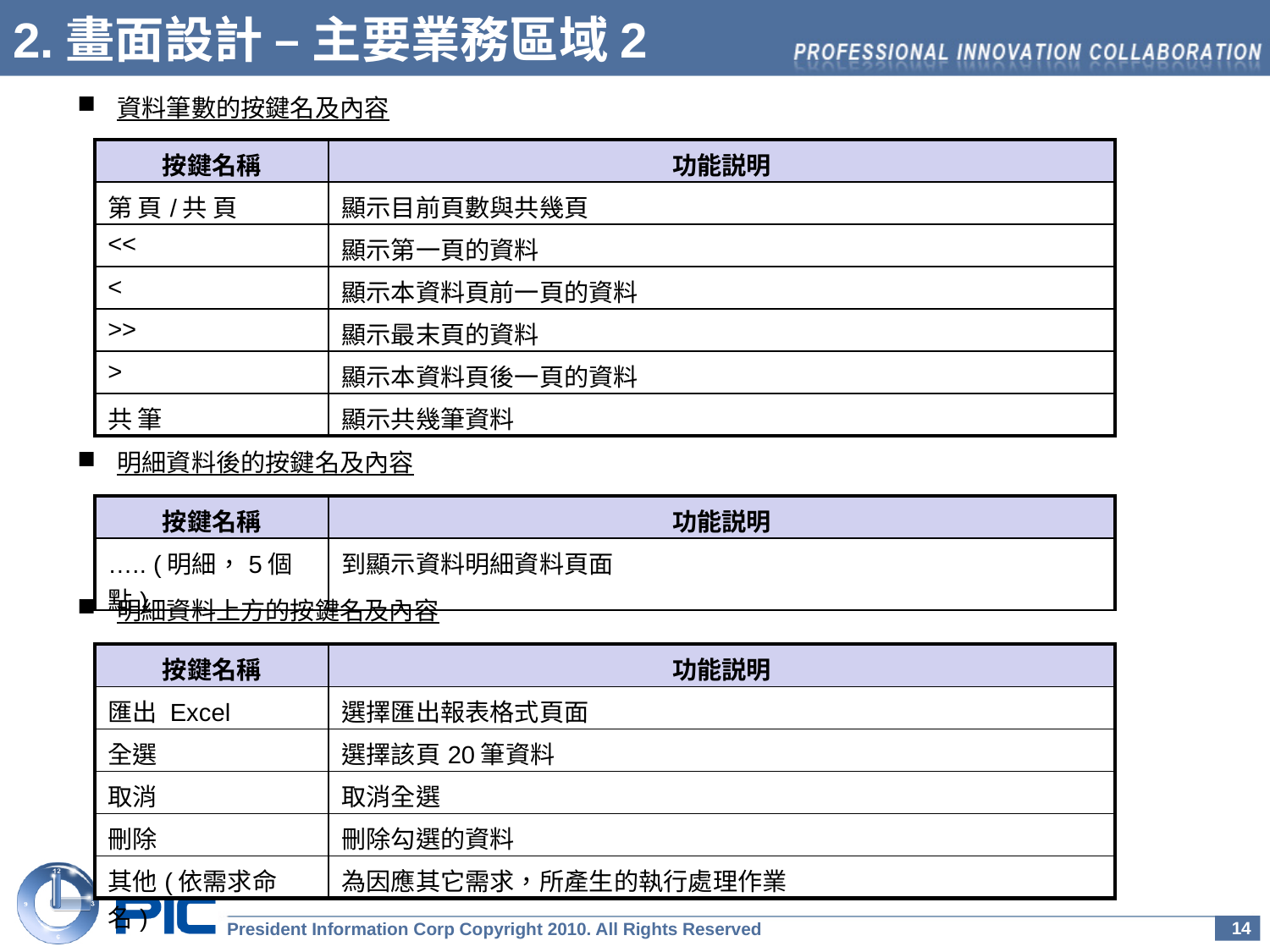

# 2.畫面設計 – 主要業務區域2
資料筆數的按鍵名及內容

明細資料後的按鍵名及內容

明細資料上方的按鍵名及內容

| 按鍵名稱 | 功能説明 |
| --- | --- |
| 第 頁/共 頁 | 顯示目前頁數與共幾頁 |
| << | 顯示第一頁的資料 |
| < | 顯示本資料頁前一頁的資料 |
| >> | 顯示最末頁的資料 |
| > | 顯示本資料頁後一頁的資料 |
| 共 筆 | 顯示共幾筆資料 |
| 按鍵名稱 | 功能説明 |
| --- | --- |
| ….. (明細，5個點) | 到顯示資料明細資料頁面 |
| 按鍵名稱 | 功能説明 |
| --- | --- |
| 匯出 Excel | 選擇匯出報表格式頁面 |
| 全選 | 選擇該頁20筆資料 |
| 取消 | 取消全選 |
| 刪除 | 刪除勾選的資料 |
| 其他(依需求命名) | 為因應其它需求，所產生的執行處理作業 |